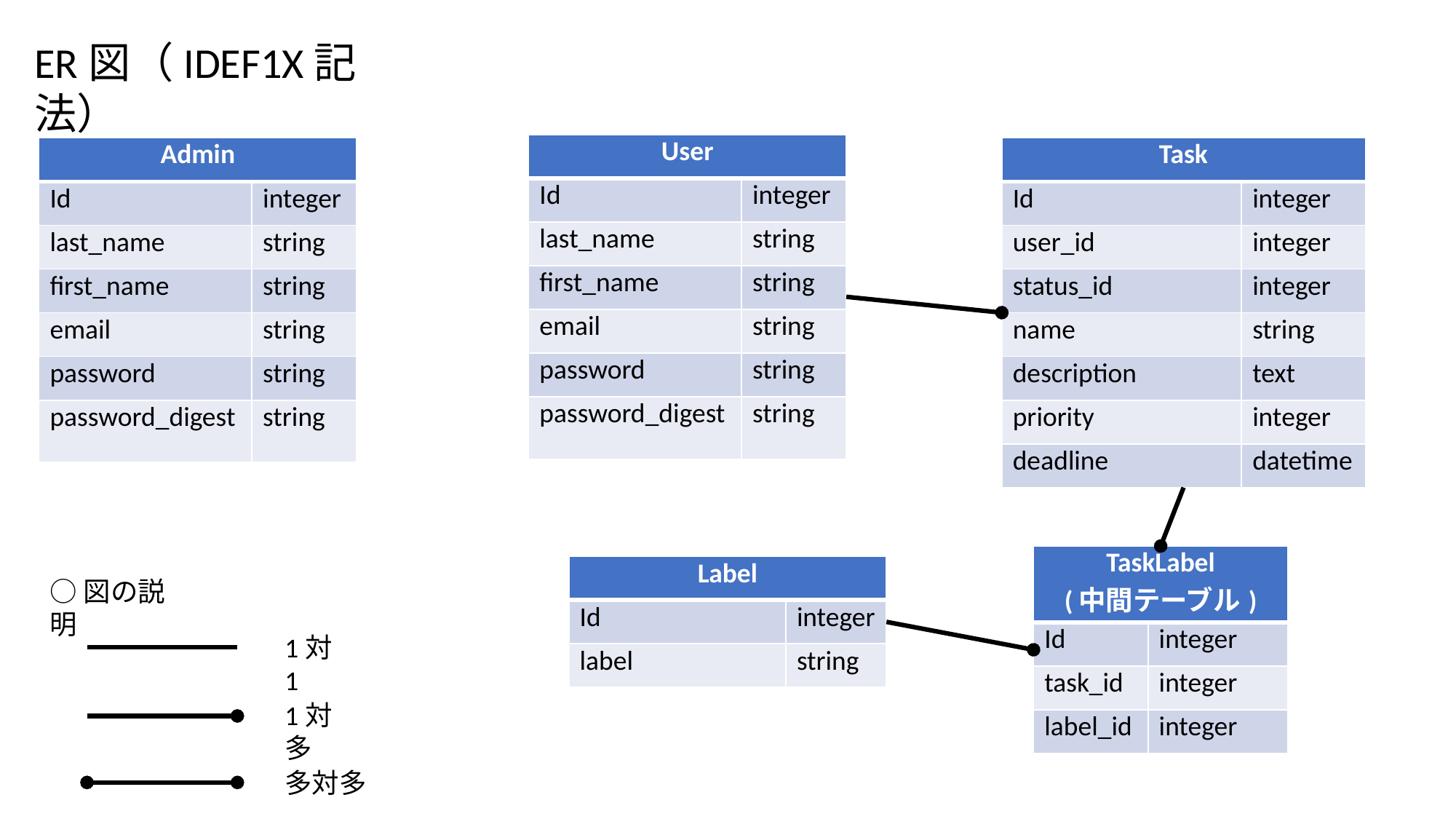

ER図（IDEF1X記法）
| User |  |
| --- | --- |
| Id | integer |
| last\_name | string |
| first\_name | string |
| email | string |
| password | string |
| password\_digest | string |
| Admin |  |
| --- | --- |
| Id | integer |
| last\_name | string |
| first\_name | string |
| email | string |
| password | string |
| password\_digest | string |
| Task |  |
| --- | --- |
| Id | integer |
| user\_id | integer |
| status\_id | integer |
| name | string |
| description | text |
| priority | integer |
| deadline | datetime |
| TaskLabel (中間テーブル) |  |
| --- | --- |
| Id | integer |
| task\_id | integer |
| label\_id | integer |
| Label |  |
| --- | --- |
| Id | integer |
| label | string |
○図の説明
1対1
1対多
多対多